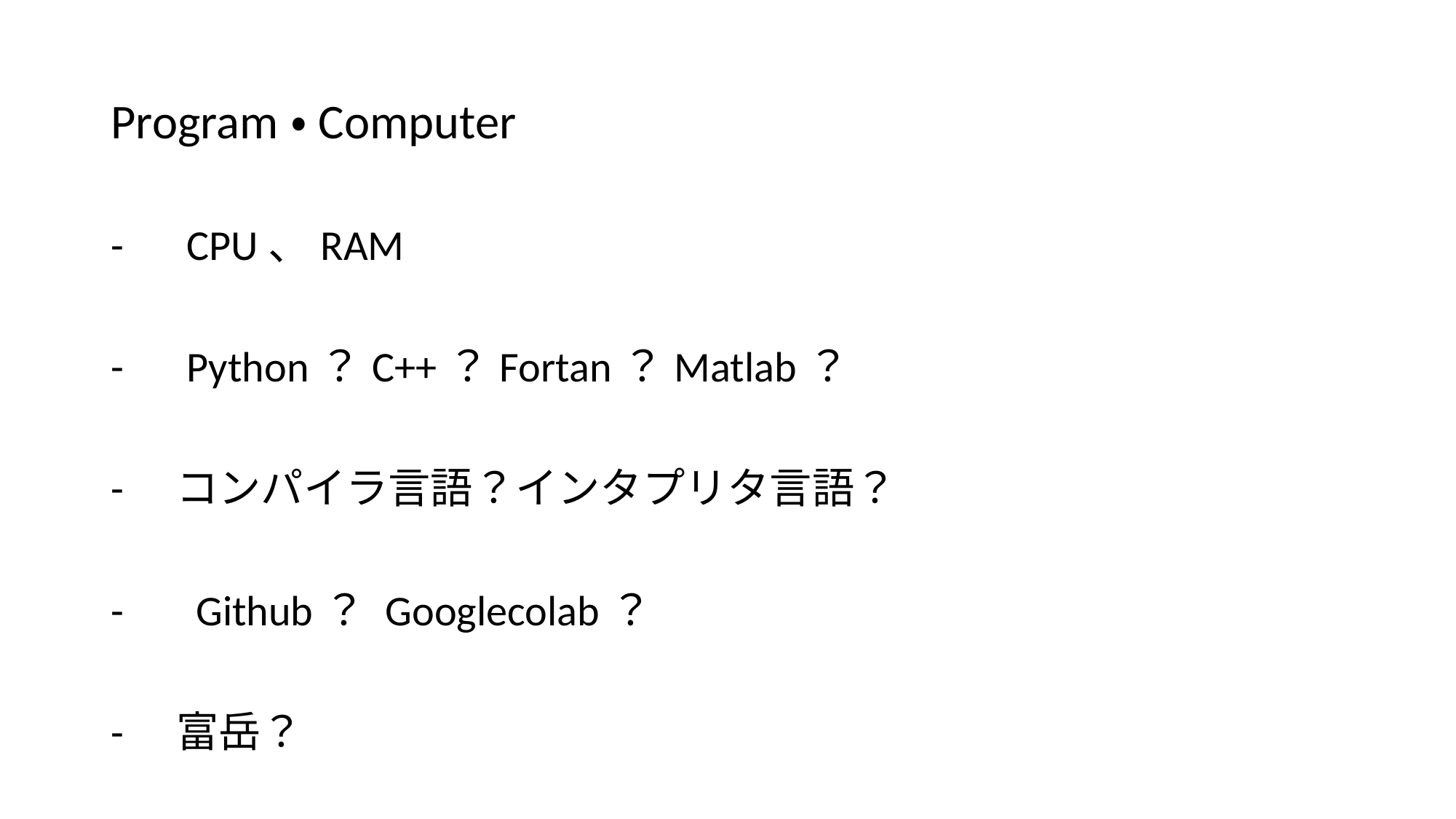

# Program・Computer
-　CPU、RAM

-　Python？C++？Fortan？Matlab？

-　コンパイラ言語？インタプリタ言語？

-　 Github？ Googlecolab？

-　富岳？